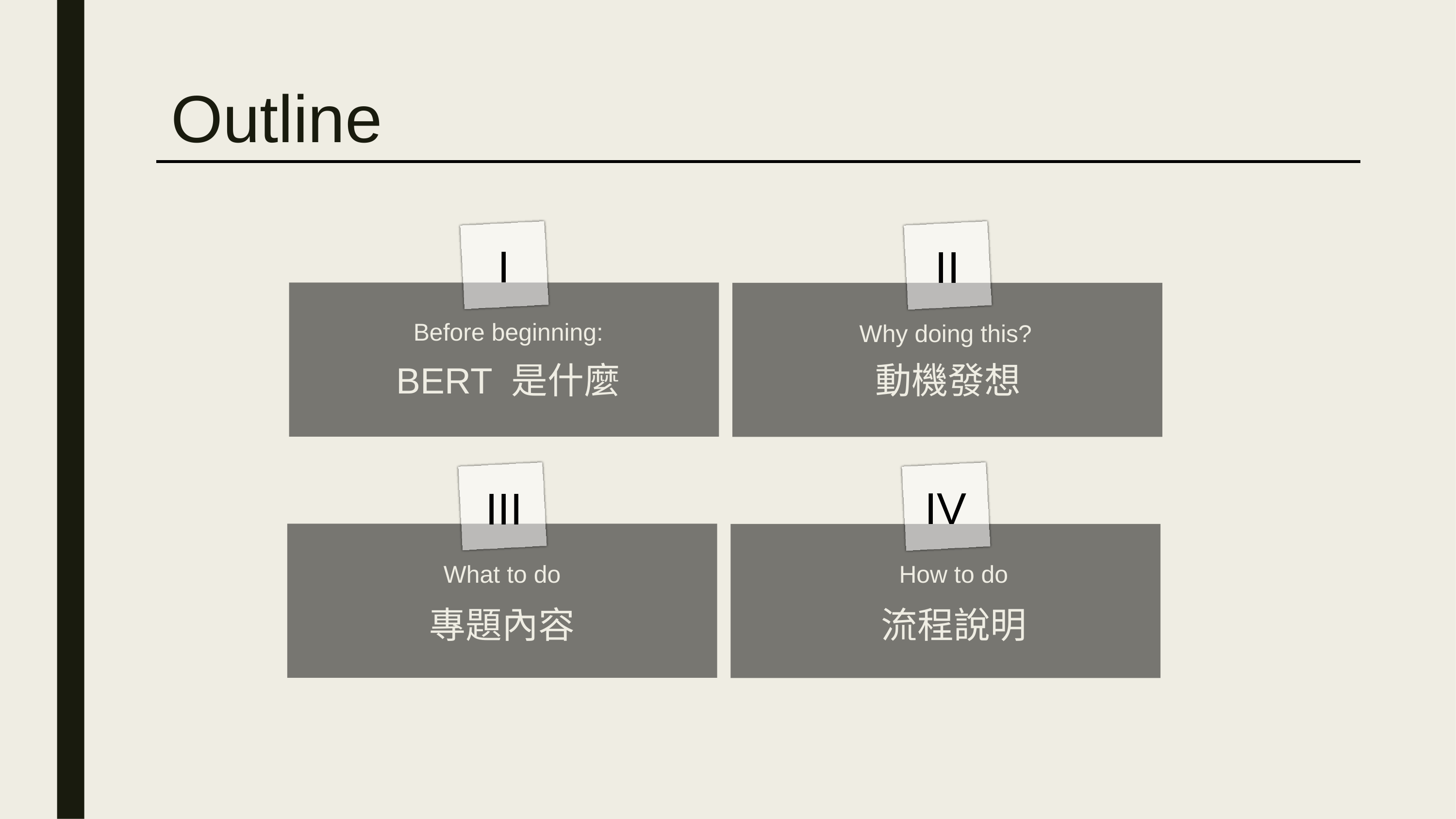

# Outline
Before beginning:
Why doing this?
BERT 是什麼
動機發想
What to do
How to do
專題內容
流程說明